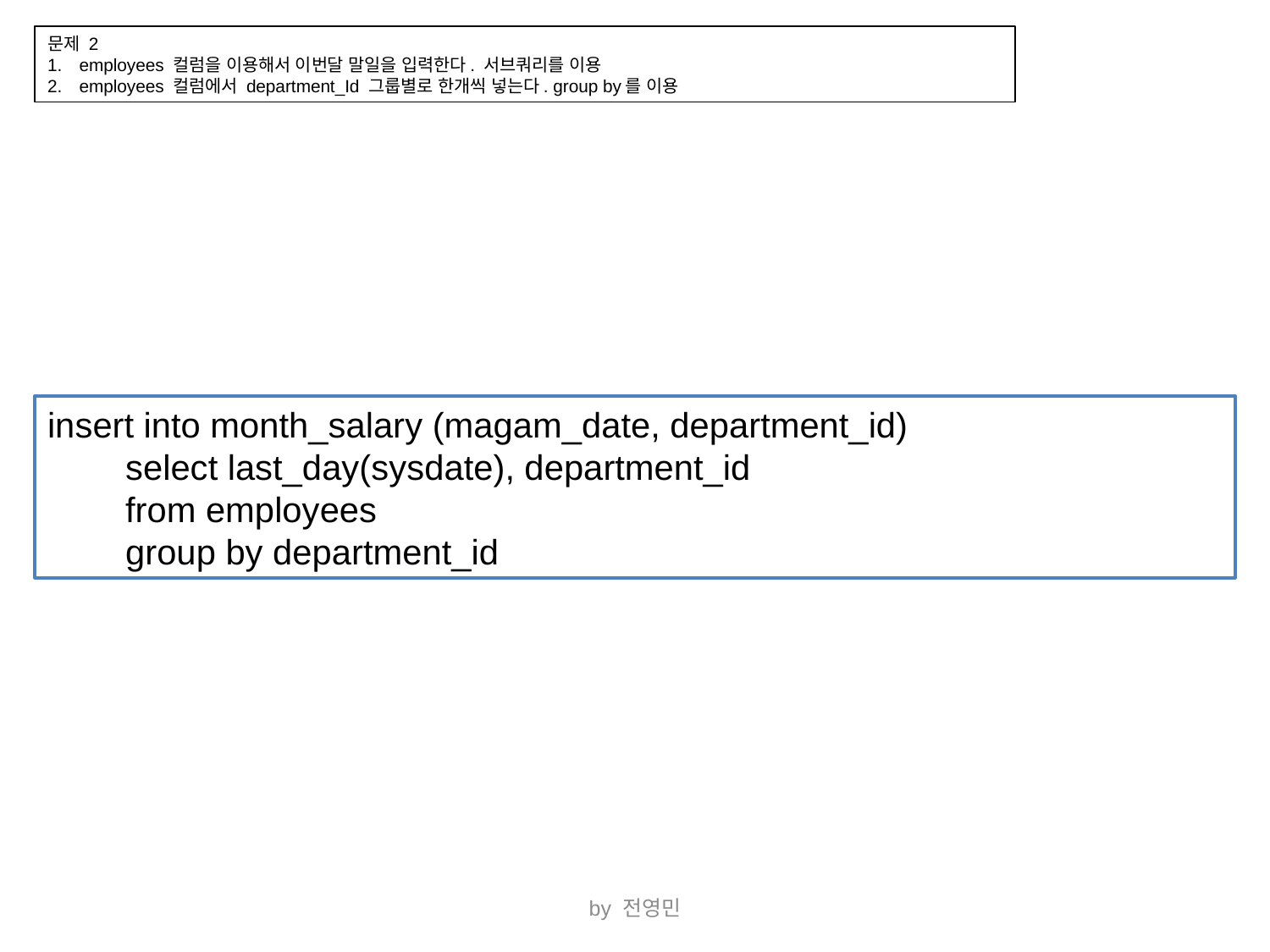

문제 2
employees 컬럼을 이용해서 이번달 말일을 입력한다. 서브쿼리를 이용
employees 컬럼에서 department_Id 그룹별로 한개씩 넣는다. group by를 이용
insert into month_salary (magam_date, department_id)
        select last_day(sysdate), department_id
        from employees
        group by department_id
by 전영민